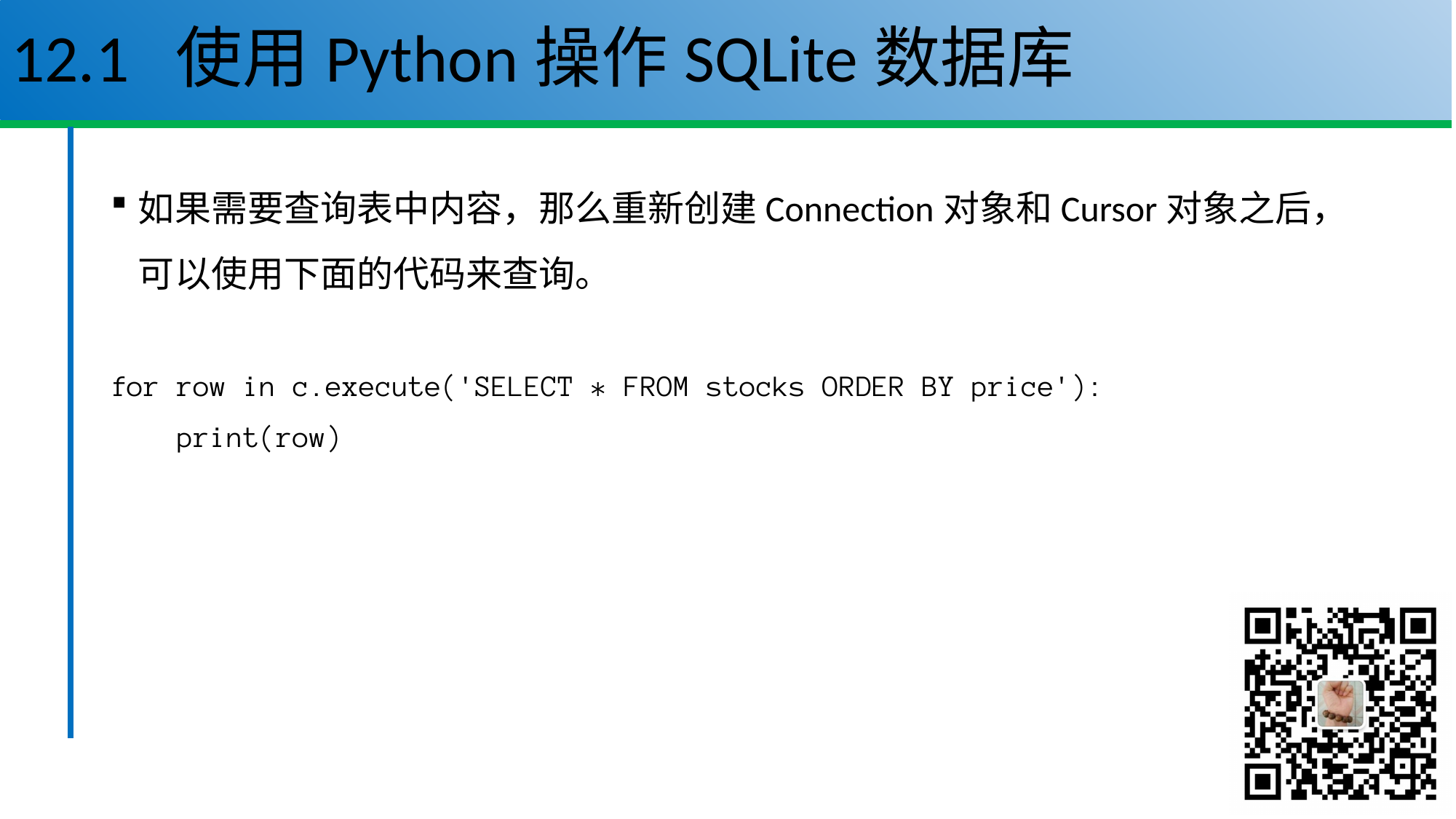

# 12.1  使用Python操作SQLite数据库
如果需要查询表中内容，那么重新创建Connection对象和Cursor对象之后，可以使用下面的代码来查询。

for row in c.execute('SELECT * FROM stocks ORDER BY price'):
    print(row)
6